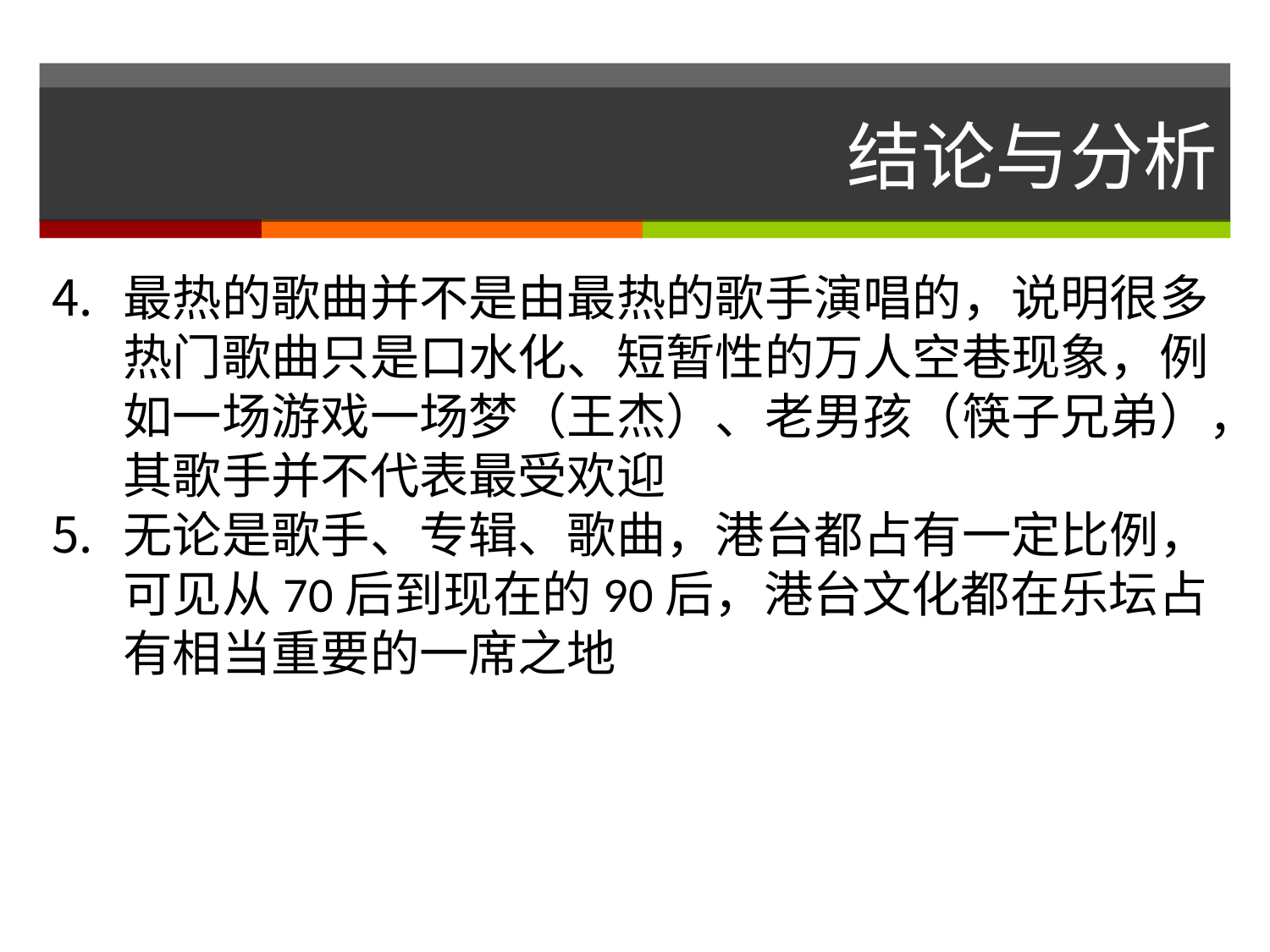

# 结论与分析
最热的歌曲并不是由最热的歌手演唱的，说明很多热门歌曲只是口水化、短暂性的万人空巷现象，例如一场游戏一场梦（王杰）、老男孩（筷子兄弟），其歌手并不代表最受欢迎
无论是歌手、专辑、歌曲，港台都占有一定比例，可见从70后到现在的90后，港台文化都在乐坛占有相当重要的一席之地